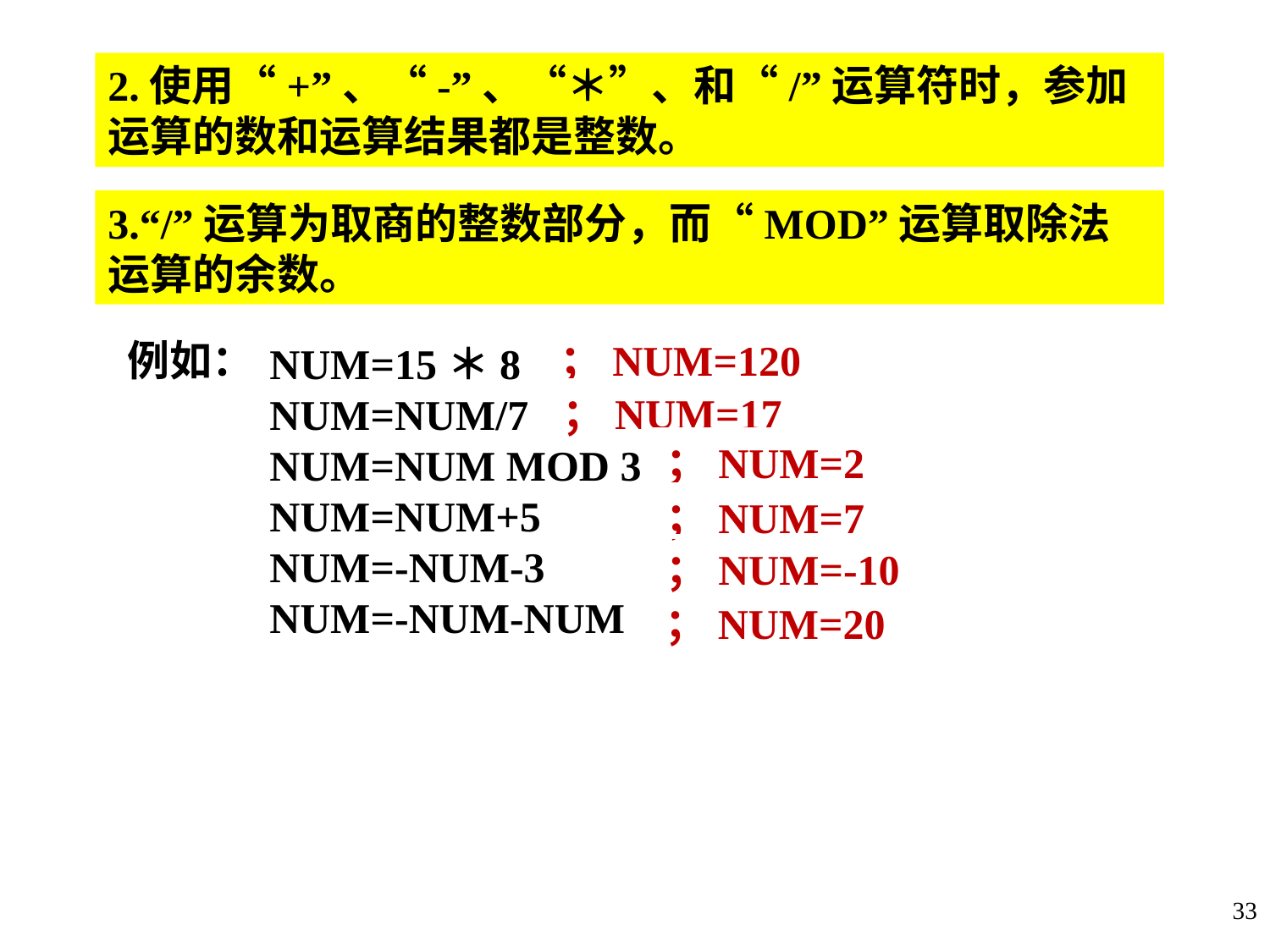

2.使用“+”、“-”、“＊”、和“/”运算符时，参加运算的数和运算结果都是整数。
3.“/”运算为取商的整数部分，而“MOD”运算取除法运算的余数。
；NUM=120
例如：
NUM=15＊8
NUM=NUM/7
NUM=NUM MOD 3
NUM=NUM+5
NUM=-NUM-3
NUM=-NUM-NUM
；NUM=17
；NUM=2
；NUM=7
；NUM=-10
；NUM=20
33